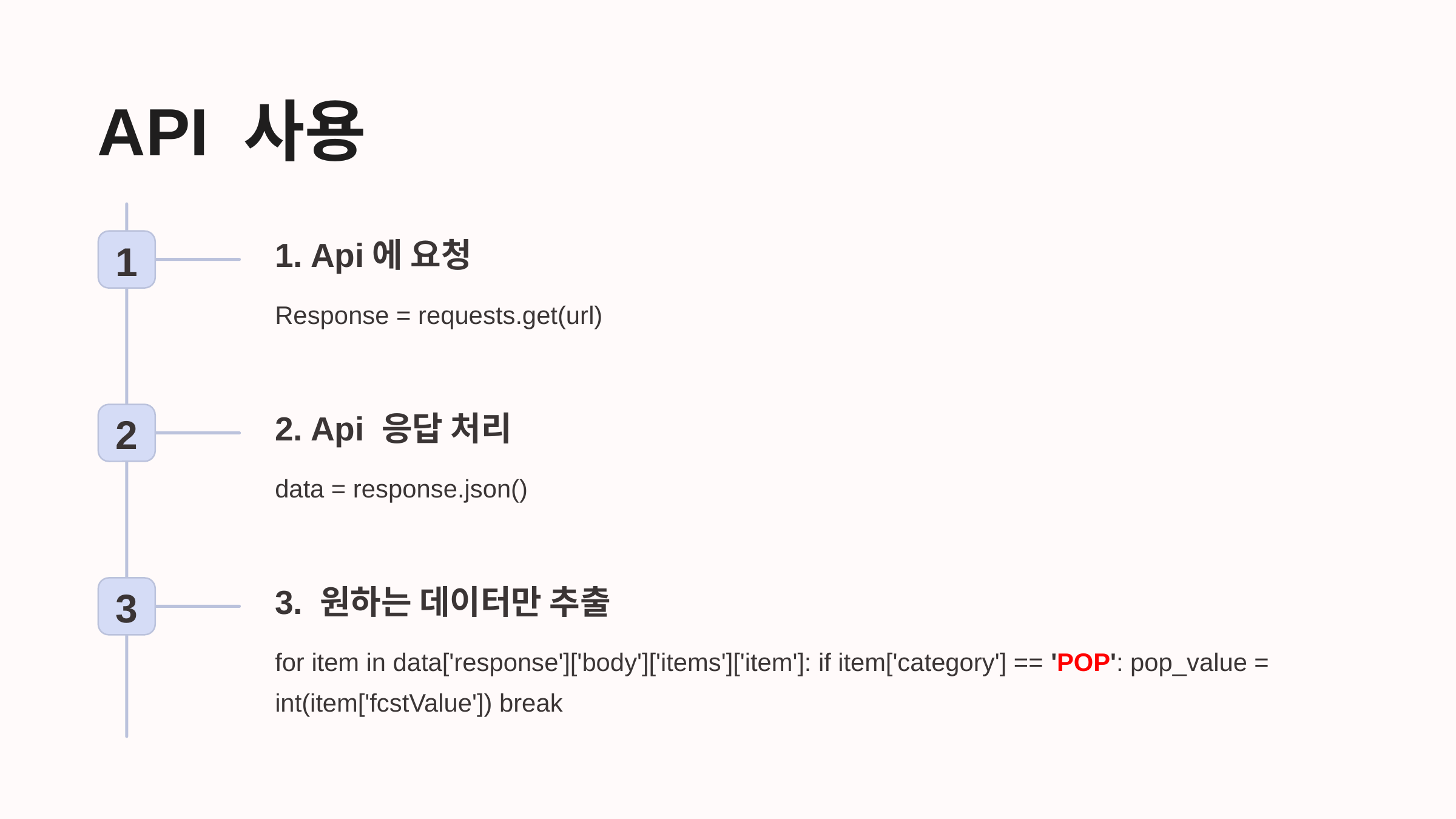

API 사용

1. Api에 요청

1

Response = requests.get(url)
2. Api 응답 처리

2

data = response.json()
3. 원하는 데이터만 추출

3

for item in data['response']['body']['items']['item']: if item['category'] == 'POP': pop_value = int(item['fcstValue']) break